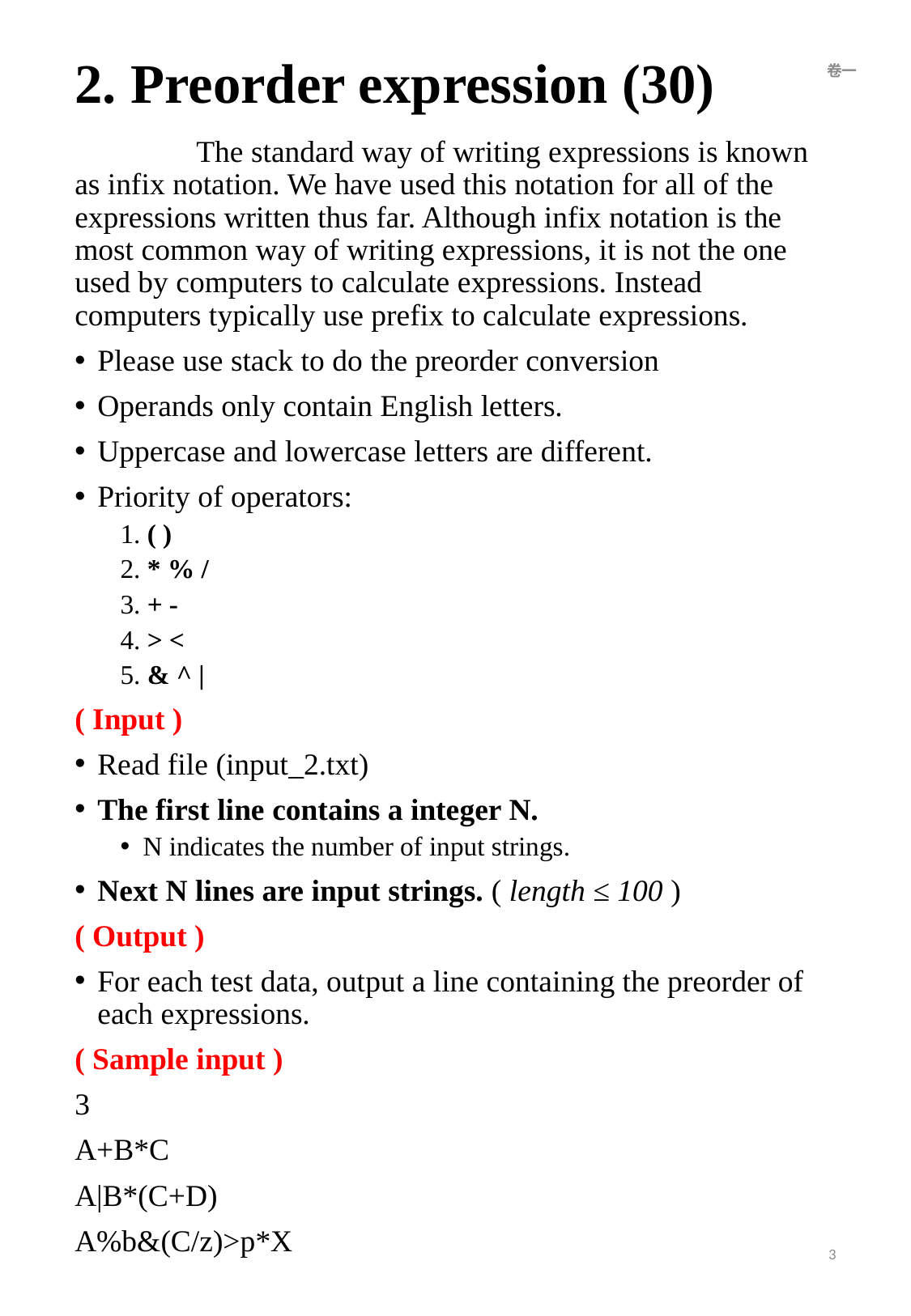

卷一
# 2. Preorder expression (30)
	The standard way of writing expressions is known as infix notation. We have used this notation for all of the expressions written thus far. Although infix notation is the most common way of writing expressions, it is not the one used by computers to calculate expressions. Instead computers typically use prefix to calculate expressions.
Please use stack to do the preorder conversion
Operands only contain English letters.
Uppercase and lowercase letters are different.
Priority of operators:
1. ( )
2. * % /
3. + -
4. > <
5. & ^ |
( Input )
Read file (input_2.txt)
The first line contains a integer N.
N indicates the number of input strings.
Next N lines are input strings. ( length ≤ 100 )
( Output )
For each test data, output a line containing the preorder of each expressions.
( Sample input )
3
A+B*C
A|B*(C+D)
A%b&(C/z)>p*X

3